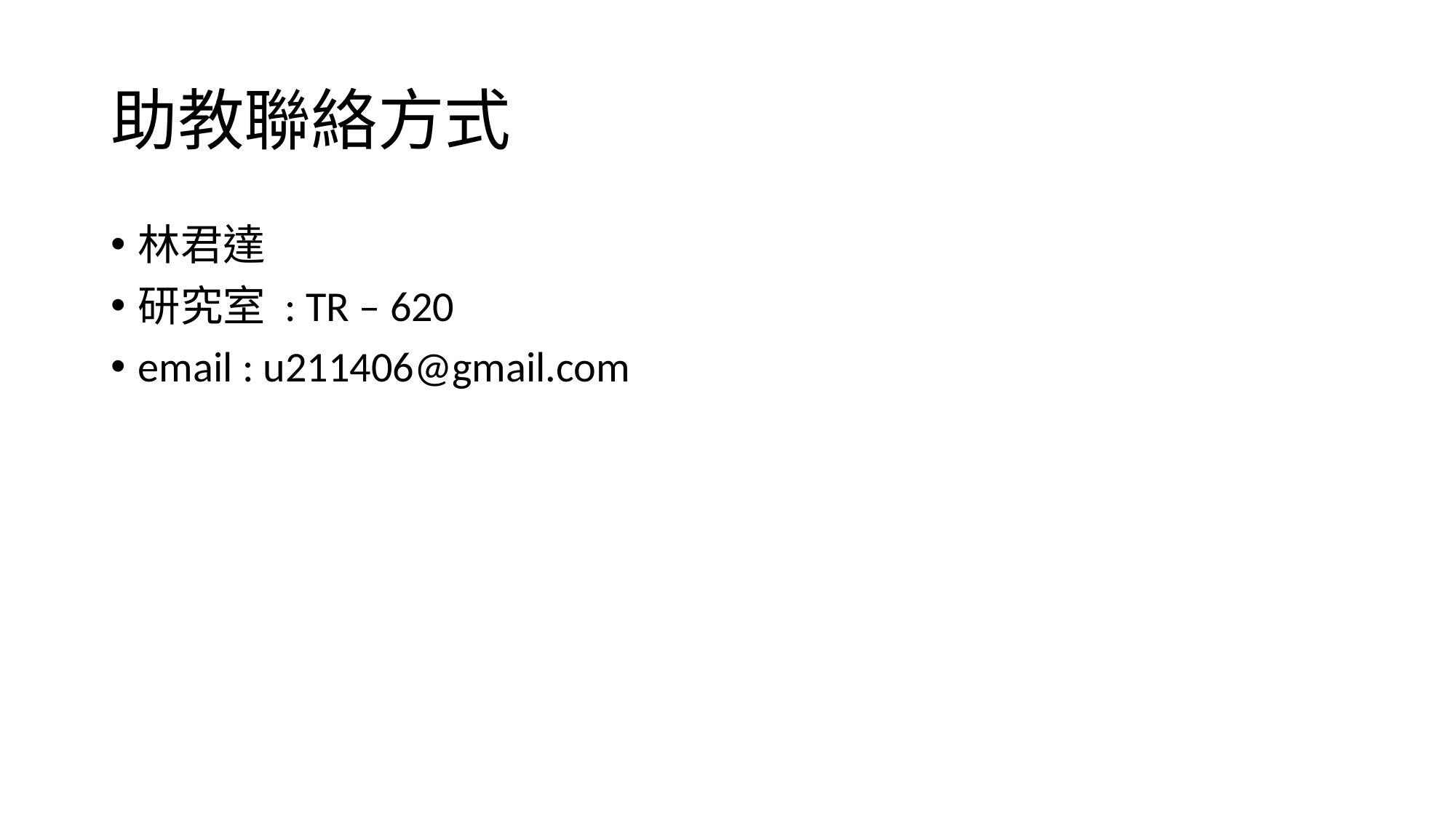

# 助教聯絡方式
林君達
研究室 : TR – 620
email : u211406@gmail.com